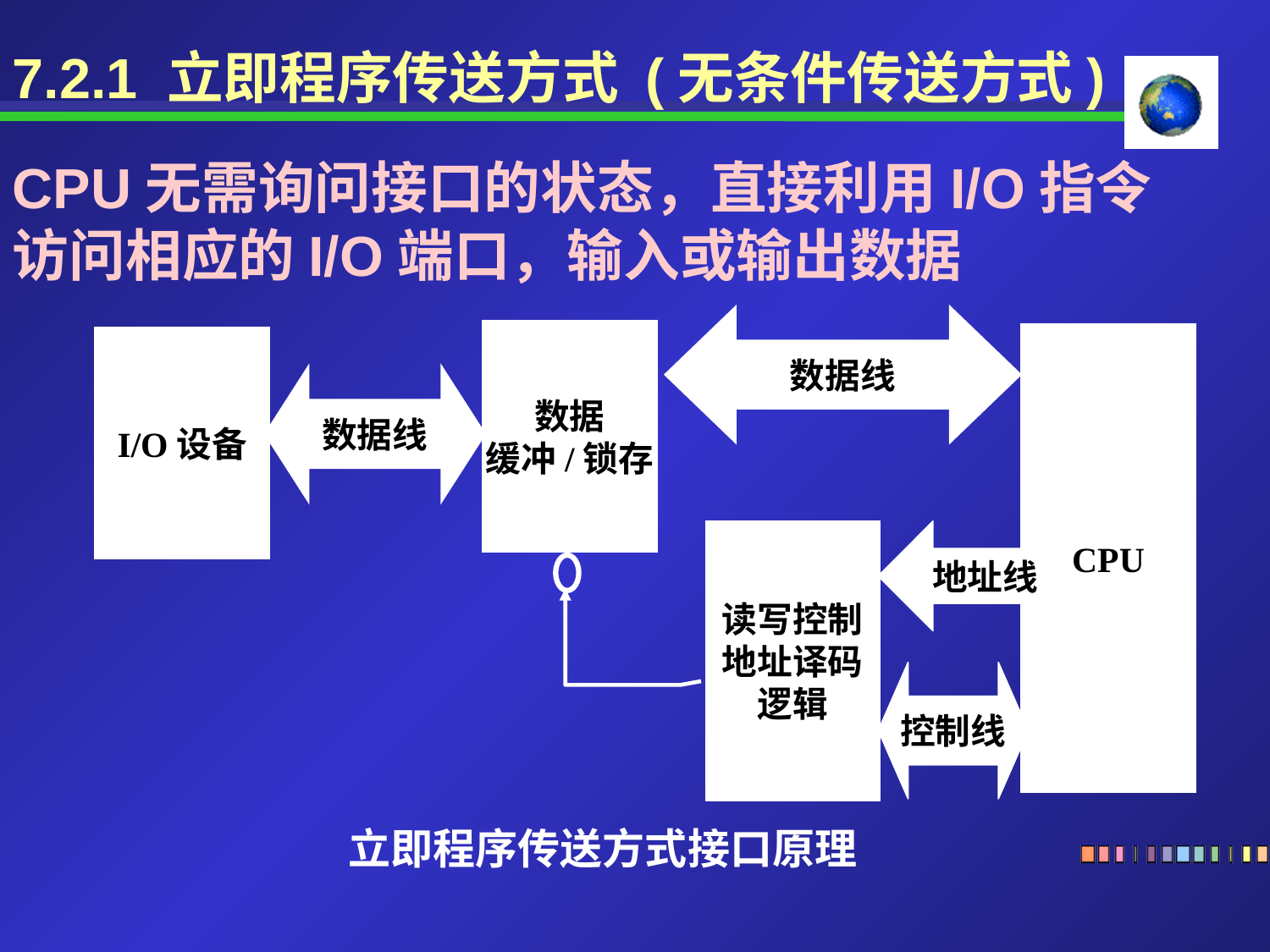

7.2.1 立即程序传送方式 (无条件传送方式)
CPU无需询问接口的状态，直接利用I/O指令访问相应的I/O端口，输入或输出数据
数据线
数据
缓冲/锁存
CPU
I/O设备
数据线
读写控制
地址译码
逻辑

控制线
地址线
立即程序传送方式接口原理
20